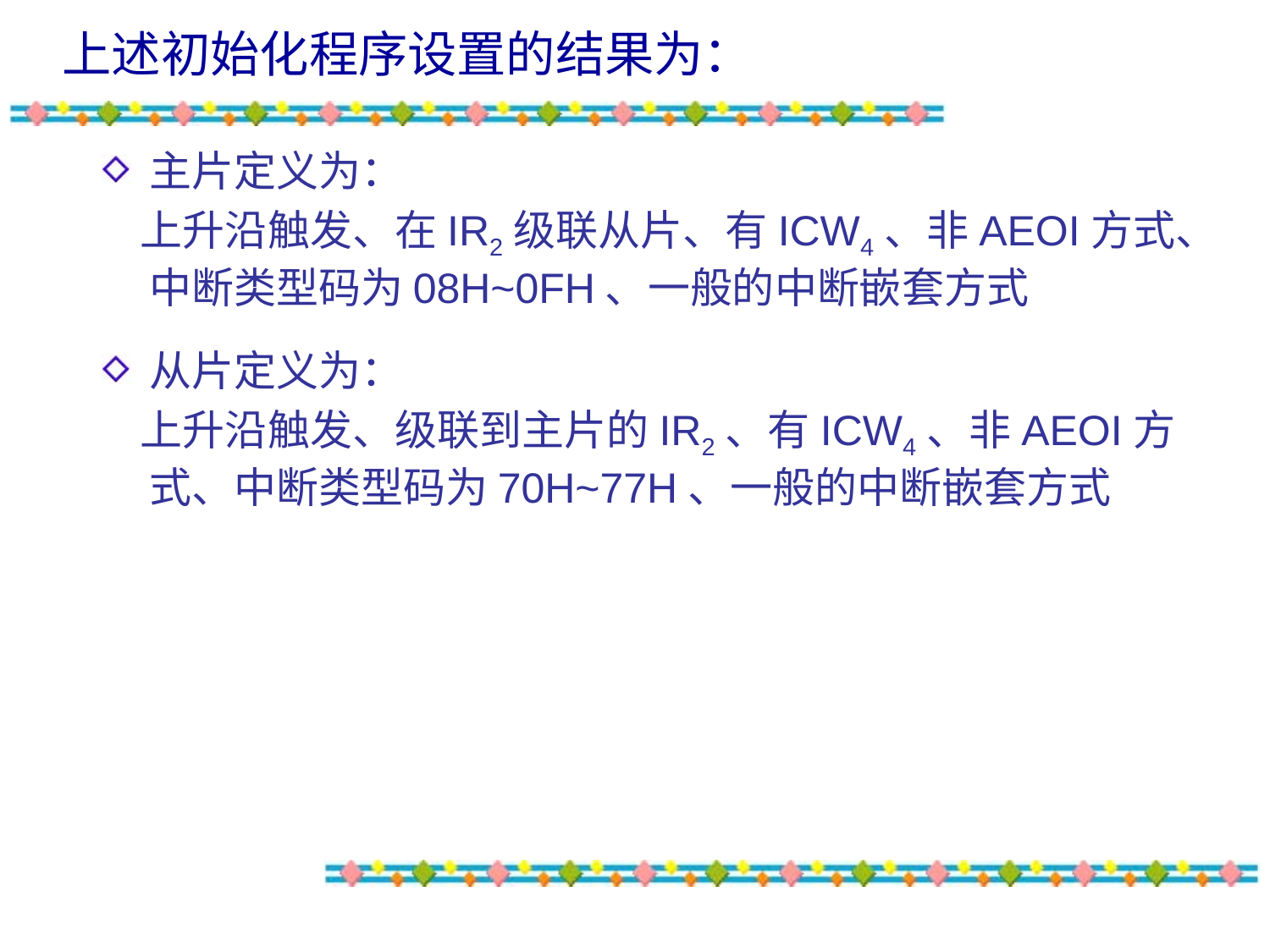

上述初始化程序设置的结果为：
主片定义为：
   上升沿触发、在IR2级联从片、有ICW4、非AEOI方式、中断类型码为08H~0FH、一般的中断嵌套方式
从片定义为：
   上升沿触发、级联到主片的IR2、有ICW4、非AEOI方式、中断类型码为70H~77H、一般的中断嵌套方式